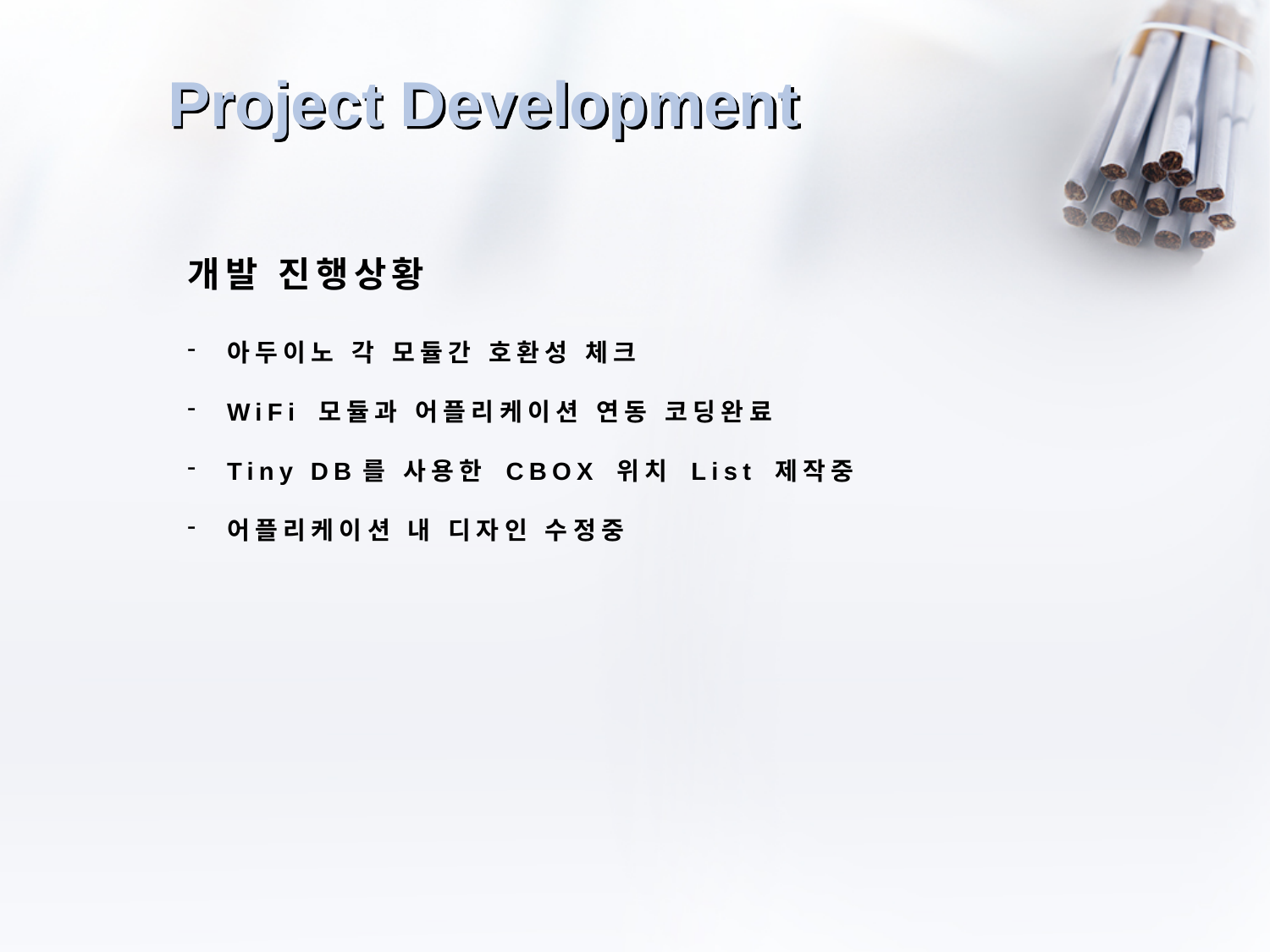

# Project Development
개발 진행상황

아두이노 각 모듈간 호환성 체크

WiFi 모듈과 어플리케이션 연동 코딩완료

Tiny DB를 사용한 CBOX 위치 List 제작중

어플리케이션 내 디자인 수정중